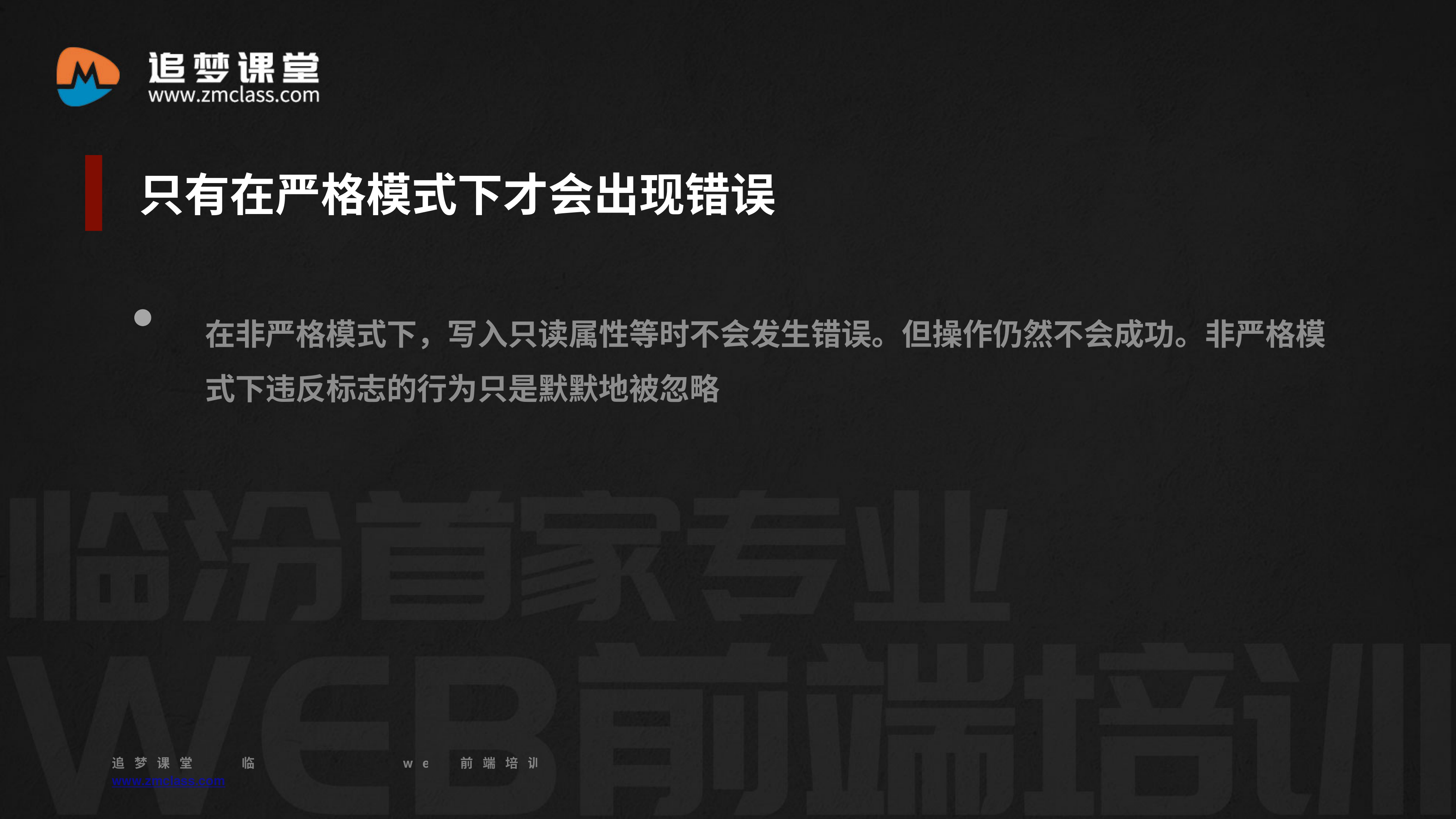

只有在严格模式下才会出现错误
在非严格模式下，写入只读属性等时不会发生错误。但操作仍然不会成功。非严格模式下违反标志的行为只是默默地被忽略

追梦课堂   临汾首家专业的web前端培训机构                                                          www.zmclass.com
26